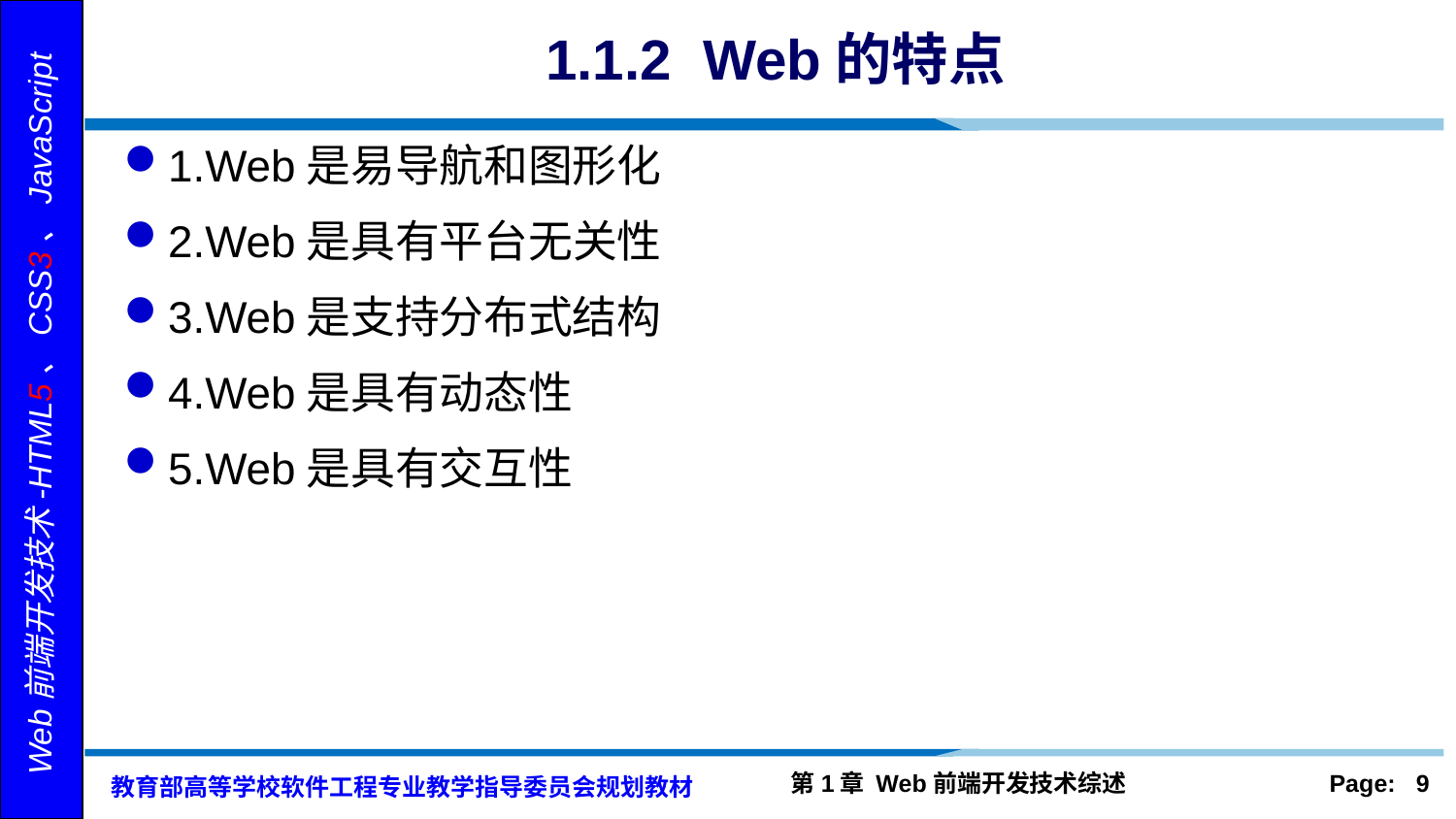

# 1.1.2  Web的特点
1.Web是易导航和图形化
2.Web是具有平台无关性
3.Web是支持分布式结构
4.Web是具有动态性
5.Web是具有交互性